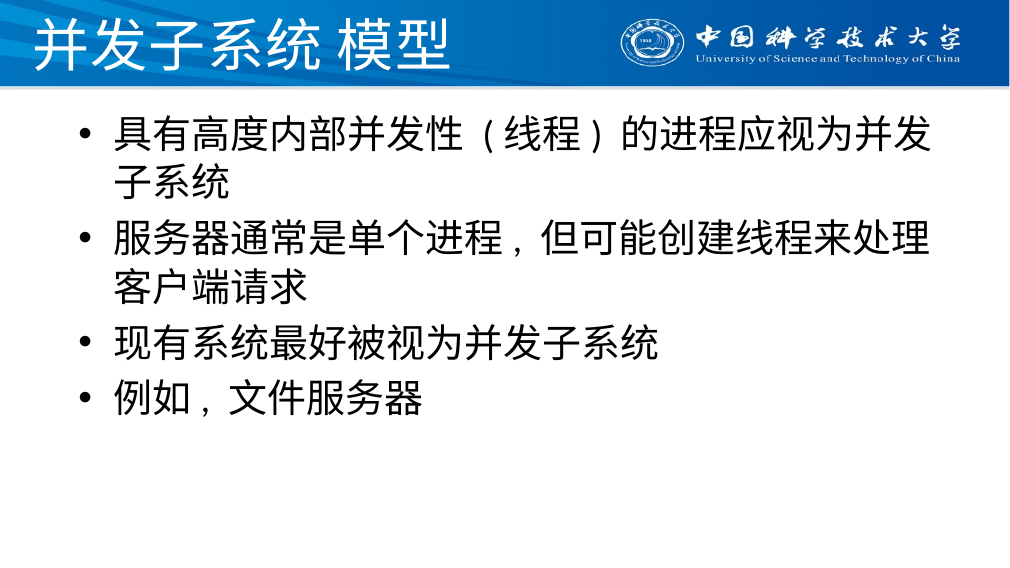

# 并发子系统 模型
具有高度内部并发性 (线程) 的进程应视为并发子系统
服务器通常是单个进程, 但可能创建线程来处理客户端请求
现有系统最好被视为并发子系统
例如, 文件服务器